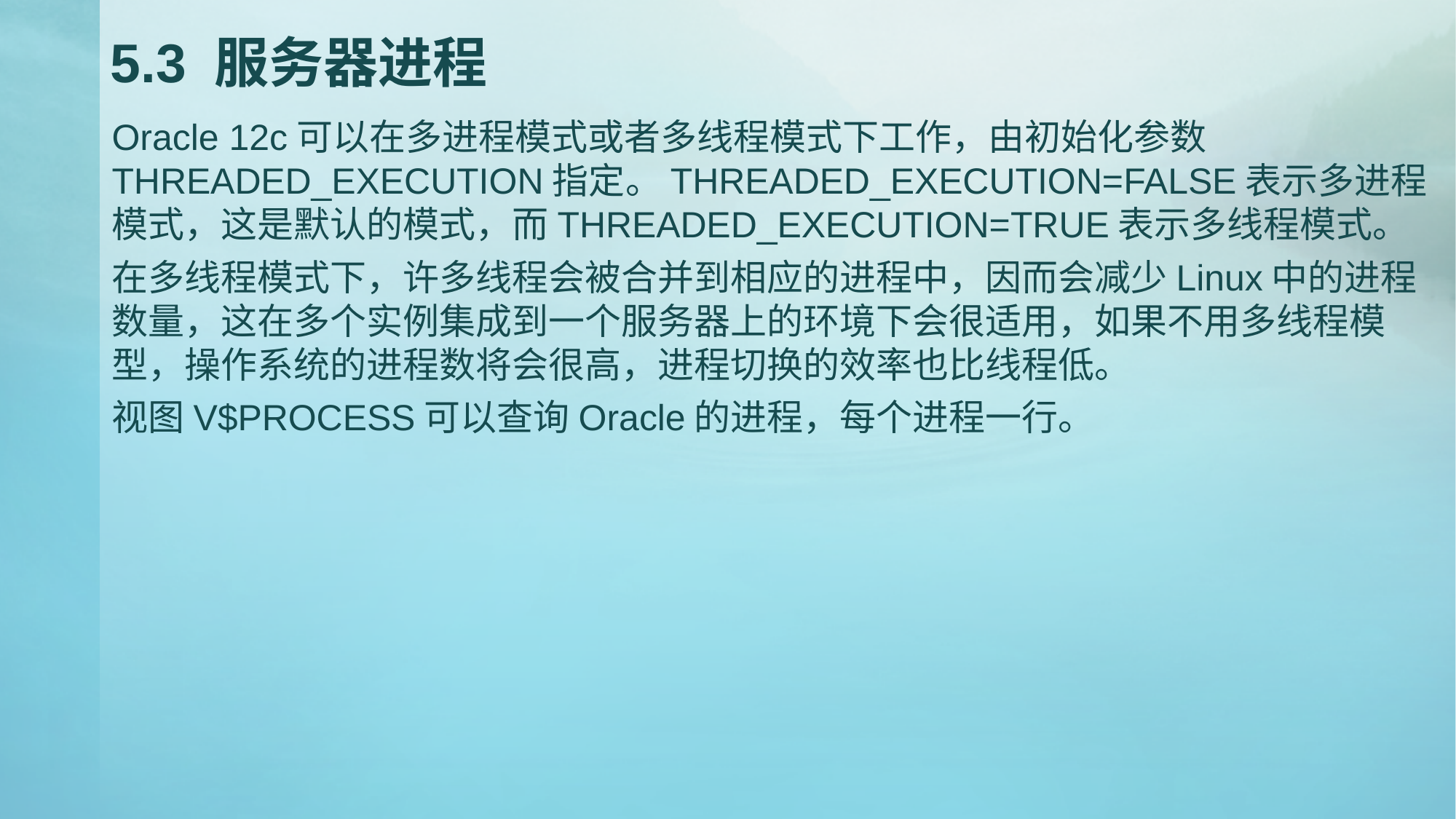

# 5.3 服务器进程
Oracle 12c可以在多进程模式或者多线程模式下工作，由初始化参数THREADED_EXECUTION指定。THREADED_EXECUTION=FALSE表示多进程模式，这是默认的模式，而THREADED_EXECUTION=TRUE表示多线程模式。
在多线程模式下，许多线程会被合并到相应的进程中，因而会减少Linux中的进程数量，这在多个实例集成到一个服务器上的环境下会很适用，如果不用多线程模型，操作系统的进程数将会很高，进程切换的效率也比线程低。
视图V$PROCESS可以查询Oracle的进程，每个进程一行。